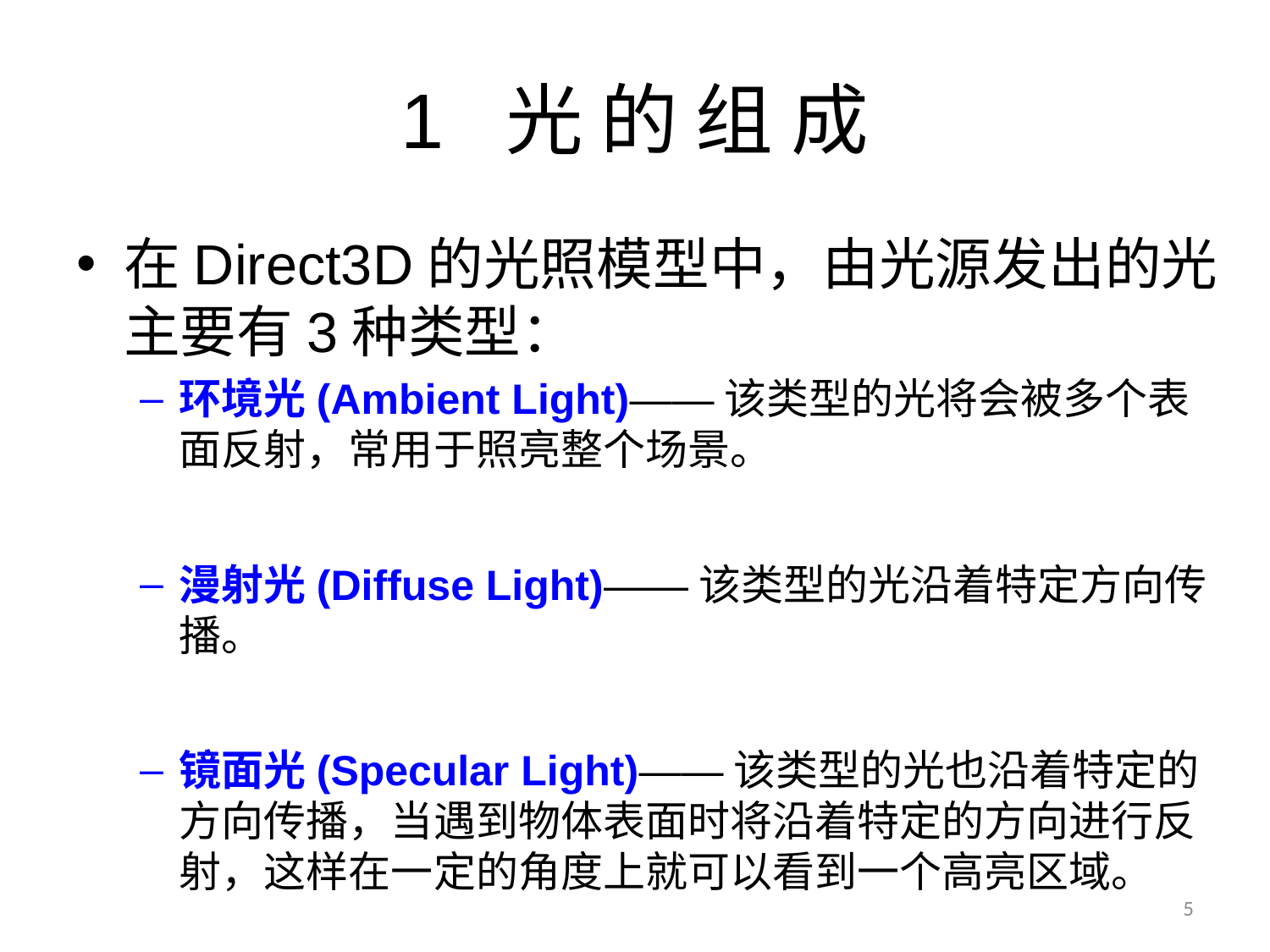

# 1  光 的 组 成
在Direct3D的光照模型中，由光源发出的光主要有3种类型：
环境光(Ambient Light)——该类型的光将会被多个表面反射，常用于照亮整个场景。

漫射光(Diffuse Light)——该类型的光沿着特定方向传播。

镜面光(Specular Light)——该类型的光也沿着特定的方向传播，当遇到物体表面时将沿着特定的方向进行反射，这样在一定的角度上就可以看到一个高亮区域。
5